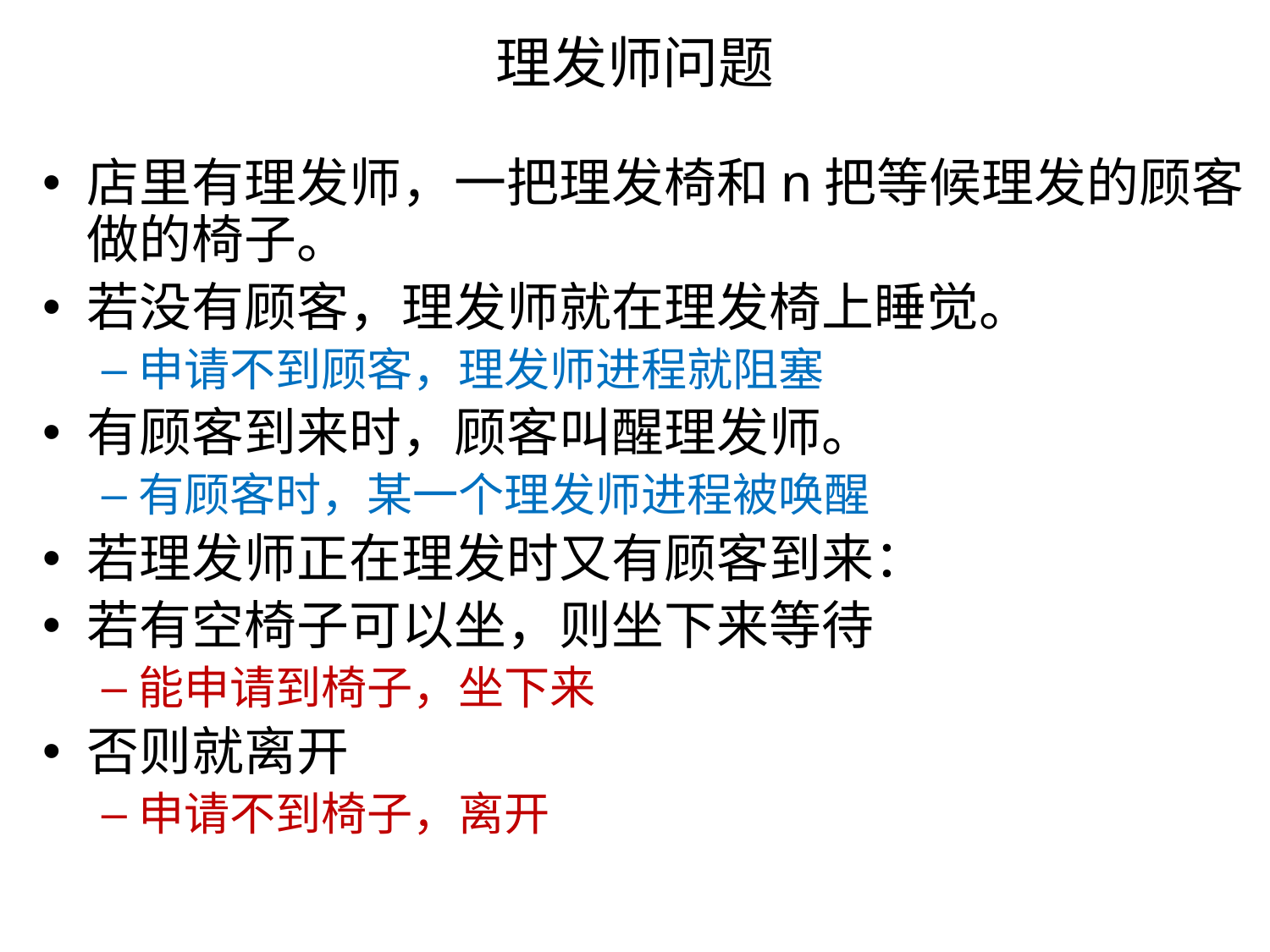

理发师问题
店里有理发师，一把理发椅和n把等候理发的顾客做的椅子。
若没有顾客，理发师就在理发椅上睡觉。
申请不到顾客，理发师进程就阻塞
有顾客到来时，顾客叫醒理发师。
有顾客时，某一个理发师进程被唤醒
若理发师正在理发时又有顾客到来：
若有空椅子可以坐，则坐下来等待
能申请到椅子，坐下来
否则就离开
申请不到椅子，离开